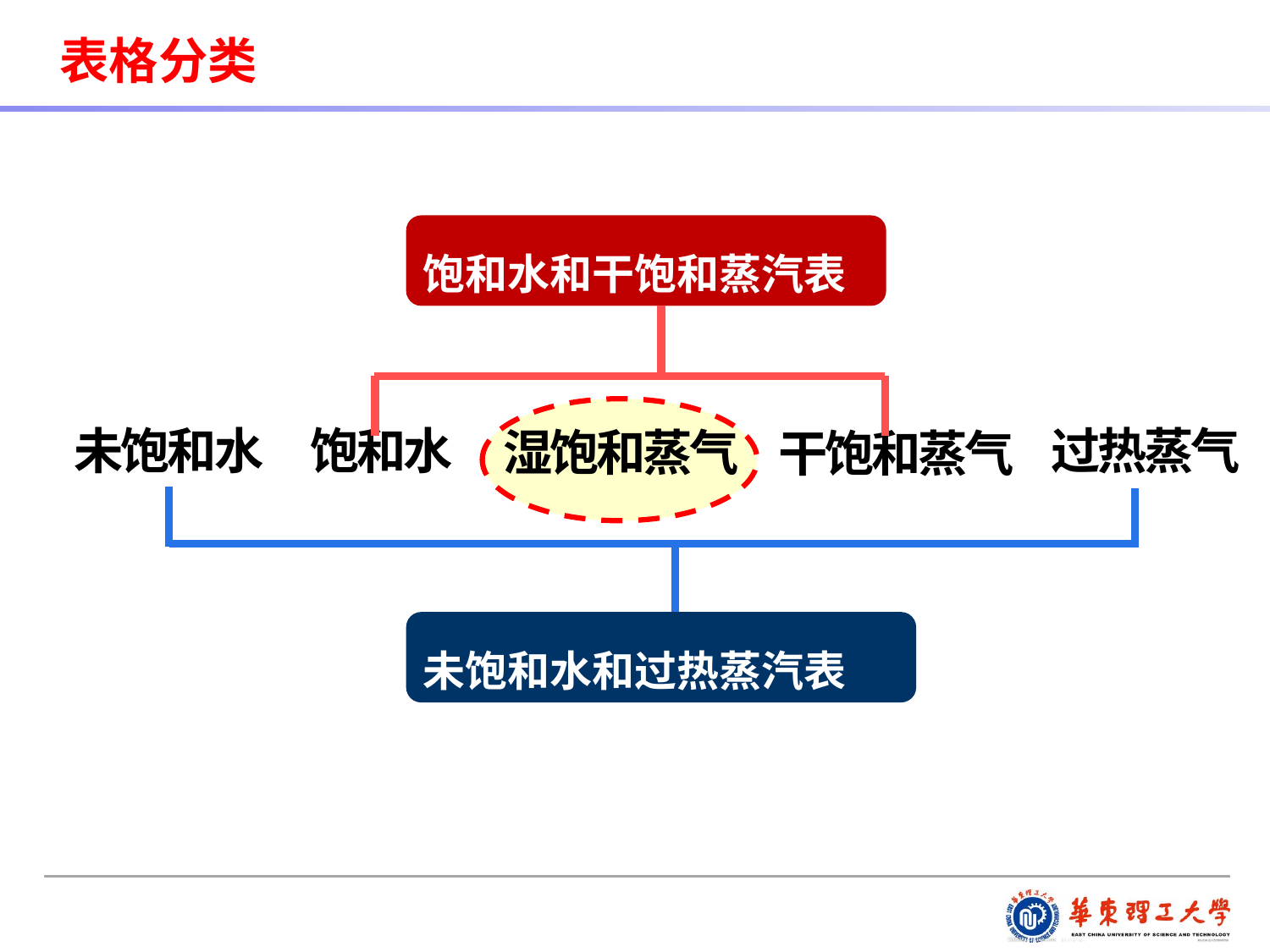

表格分类
饱和水和干饱和蒸汽表

未饱和水
过热蒸气
饱和水
湿饱和蒸气
干饱和蒸气
未饱和水和过热蒸汽表